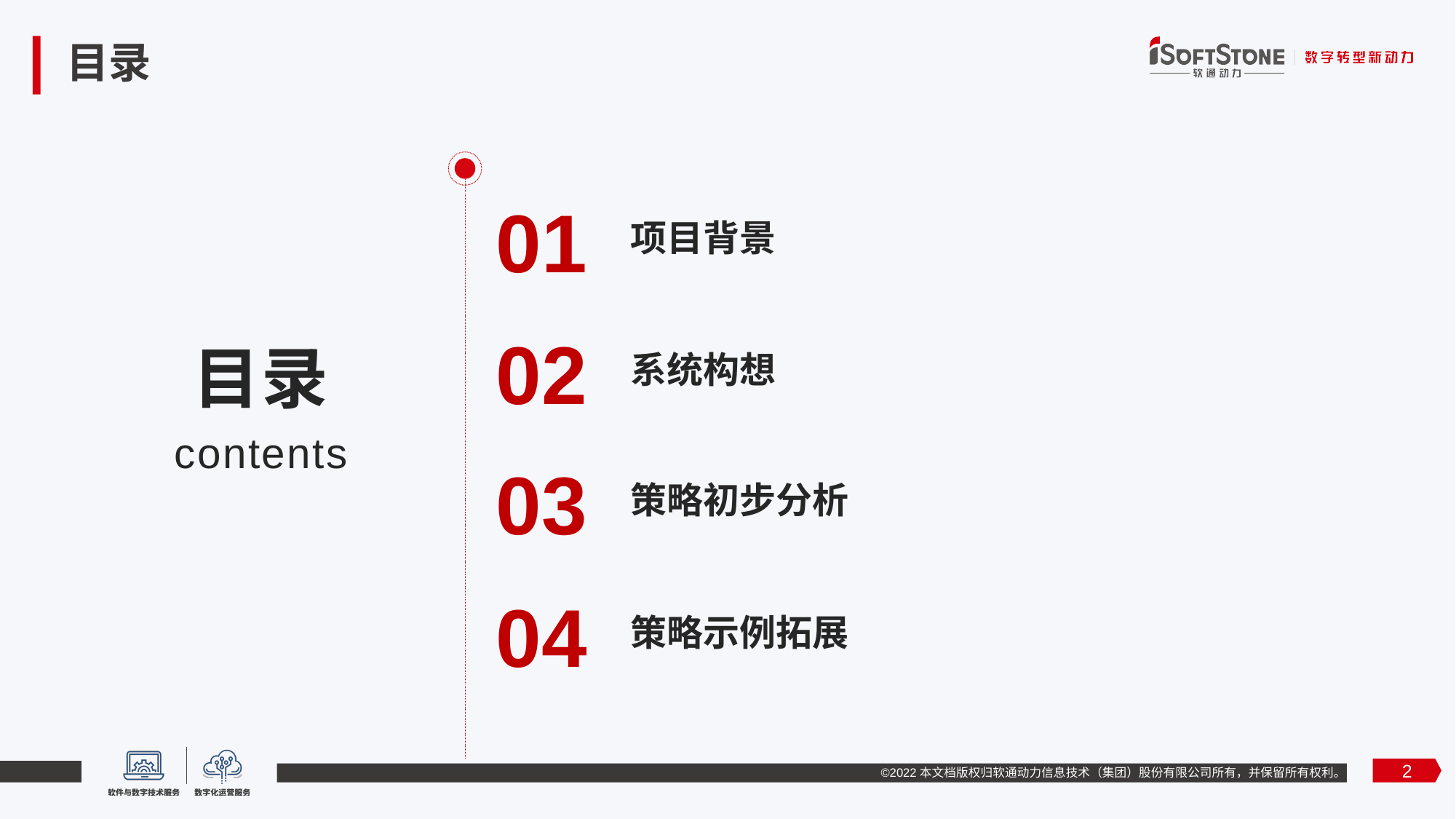

# 目录
项目背景
系统构想
策略初步分析
策略示例拓展
2